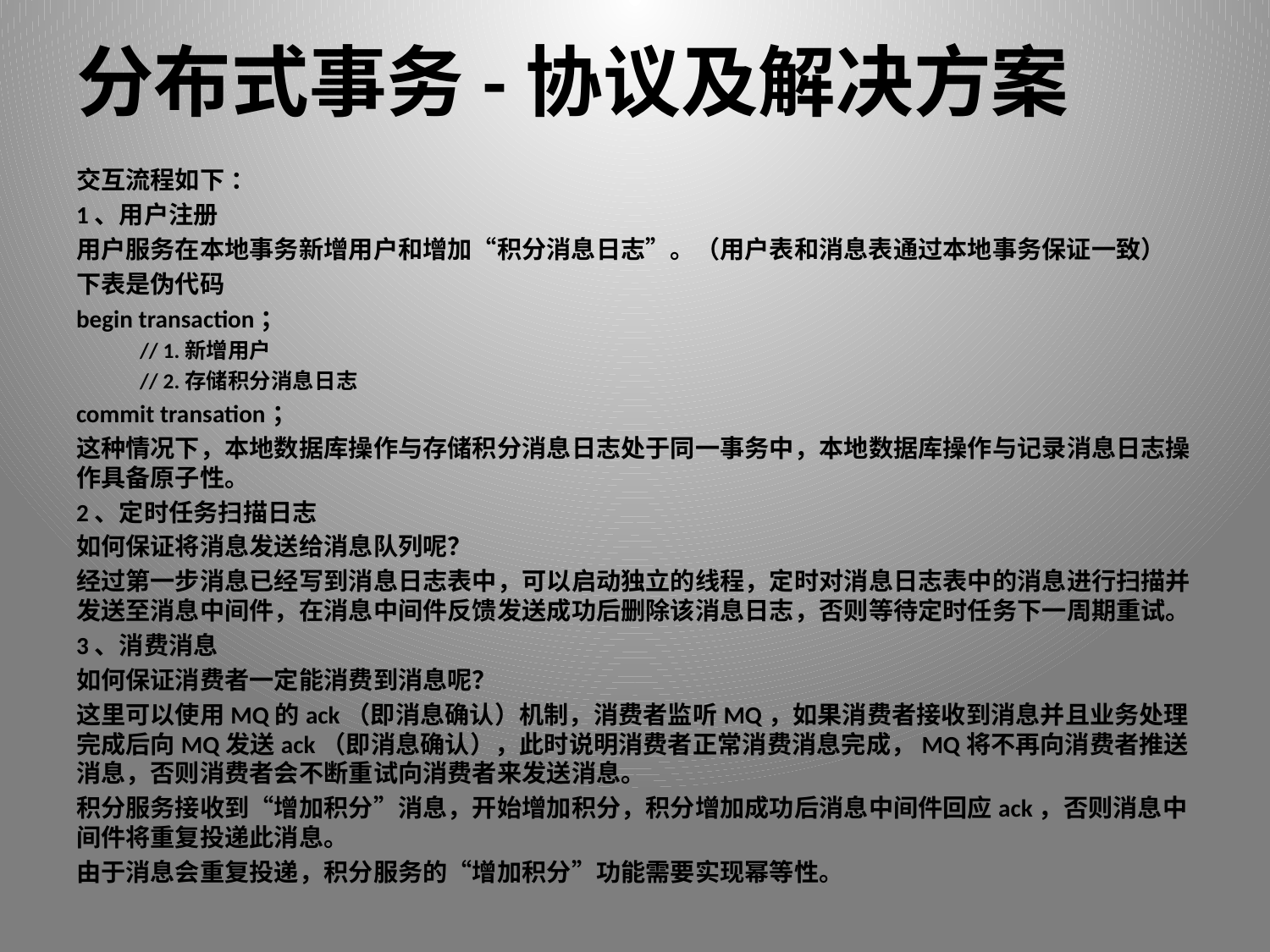

# 分布式事务-协议及解决方案
交互流程如下 ：
1、用户注册
用户服务在本地事务新增用户和增加“积分消息日志”。（用户表和消息表通过本地事务保证一致）
下表是伪代码
begin transaction；
// 1.新增用户
// 2.存储积分消息日志
commit transation；
这种情况下，本地数据库操作与存储积分消息日志处于同一事务中，本地数据库操作与记录消息日志操作具备原子性。
2、定时任务扫描日志
如何保证将消息发送给消息队列呢？
经过第一步消息已经写到消息日志表中，可以启动独立的线程，定时对消息日志表中的消息进行扫描并发送至消息中间件，在消息中间件反馈发送成功后删除该消息日志，否则等待定时任务下一周期重试。
3、消费消息
如何保证消费者一定能消费到消息呢？
这里可以使用MQ的ack（即消息确认）机制，消费者监听MQ，如果消费者接收到消息并且业务处理完成后向MQ发送ack（即消息确认），此时说明消费者正常消费消息完成，MQ将不再向消费者推送消息，否则消费者会不断重试向消费者来发送消息。
积分服务接收到“增加积分”消息，开始增加积分，积分增加成功后消息中间件回应ack，否则消息中间件将重复投递此消息。
由于消息会重复投递，积分服务的“增加积分”功能需要实现幂等性。